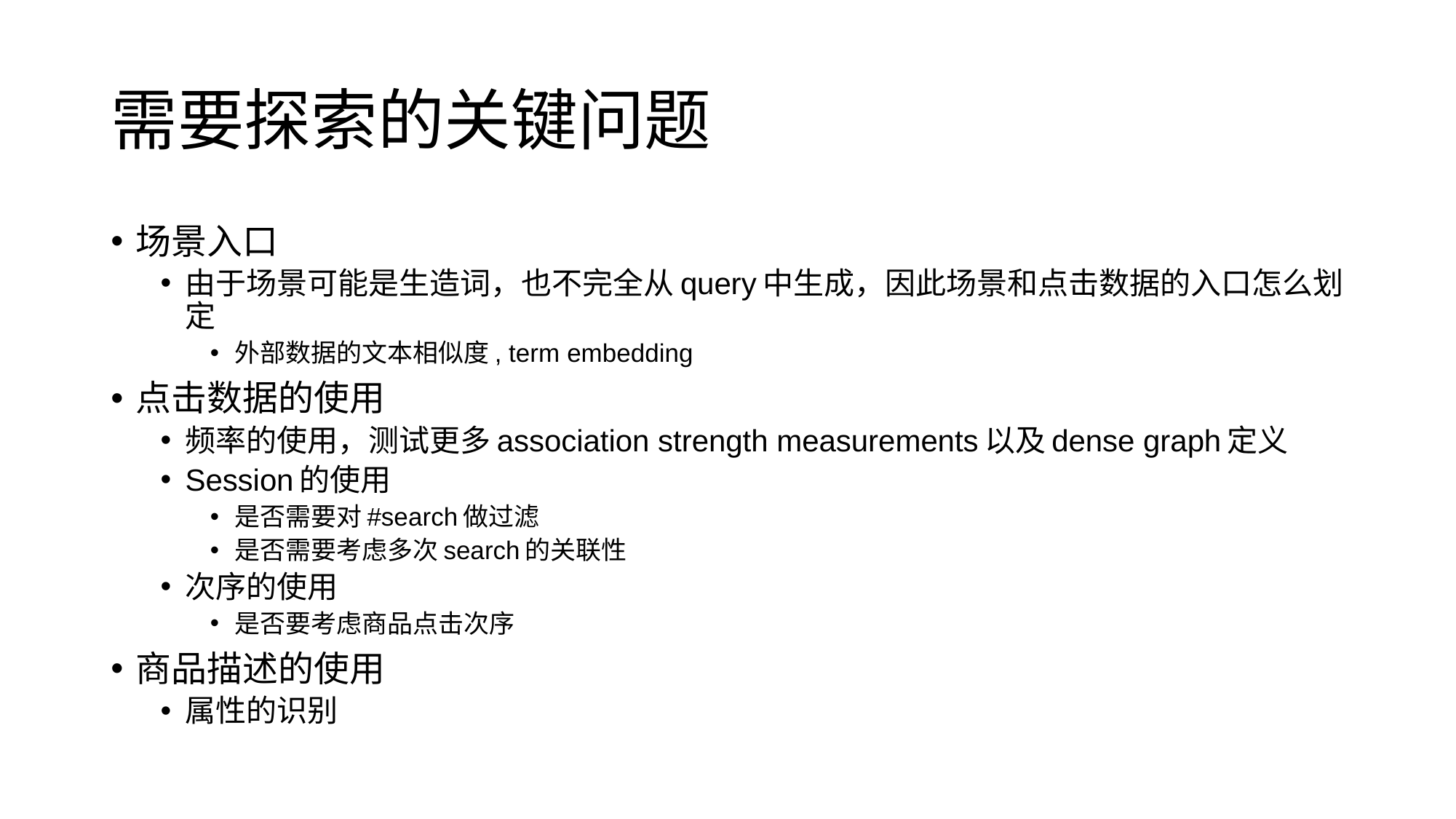

# 需要探索的关键问题
场景入口
由于场景可能是生造词，也不完全从query中生成，因此场景和点击数据的入口怎么划定
外部数据的文本相似度, term embedding
点击数据的使用
频率的使用，测试更多association strength measurements以及dense graph定义
Session的使用
是否需要对#search做过滤
是否需要考虑多次search的关联性
次序的使用
是否要考虑商品点击次序
商品描述的使用
属性的识别